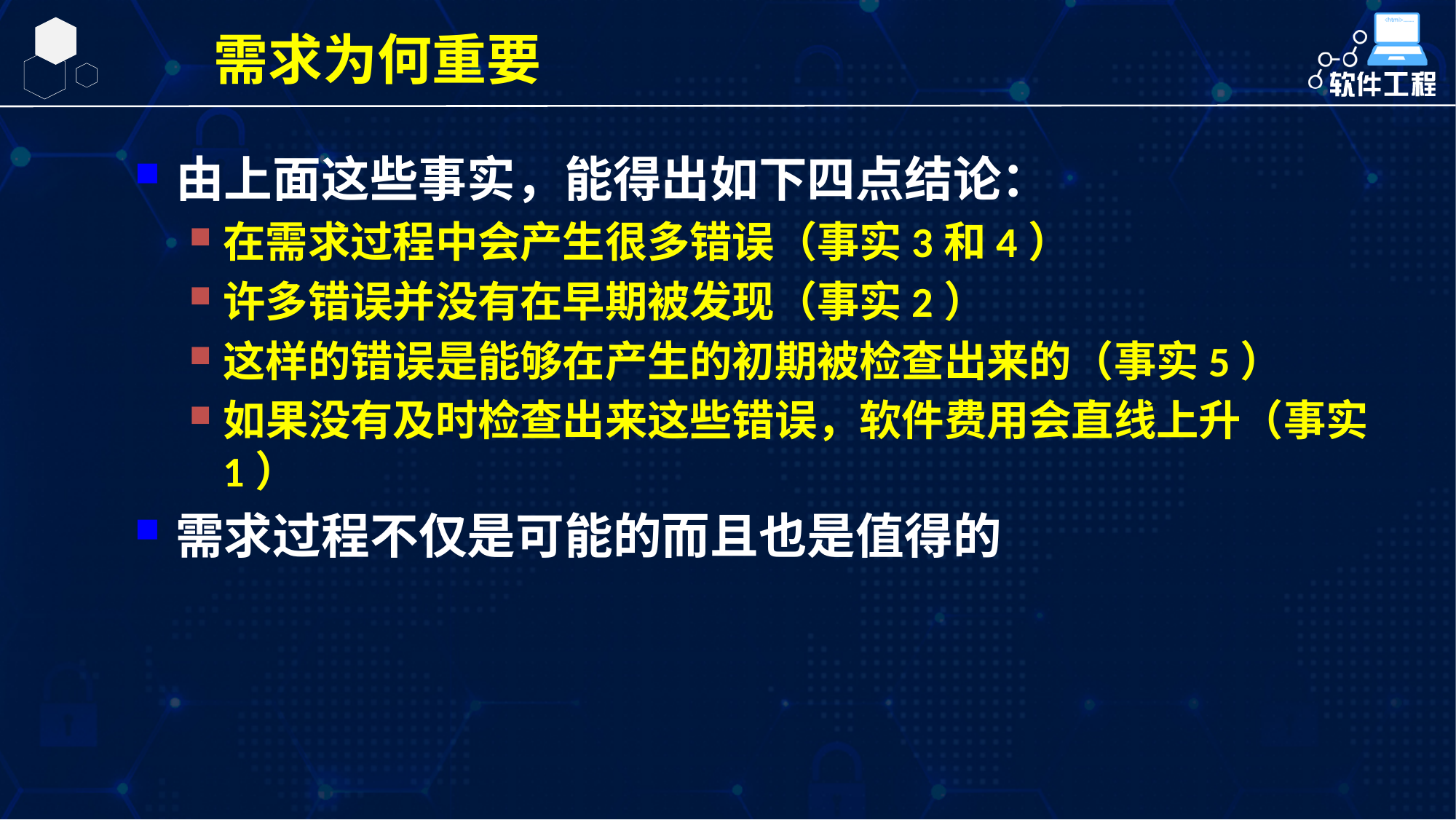

需求为何重要
由上面这些事实，能得出如下四点结论：
在需求过程中会产生很多错误（事实3和4）
许多错误并没有在早期被发现（事实2）
这样的错误是能够在产生的初期被检查出来的（事实5）
如果没有及时检查出来这些错误，软件费用会直线上升（事实1）
需求过程不仅是可能的而且也是值得的